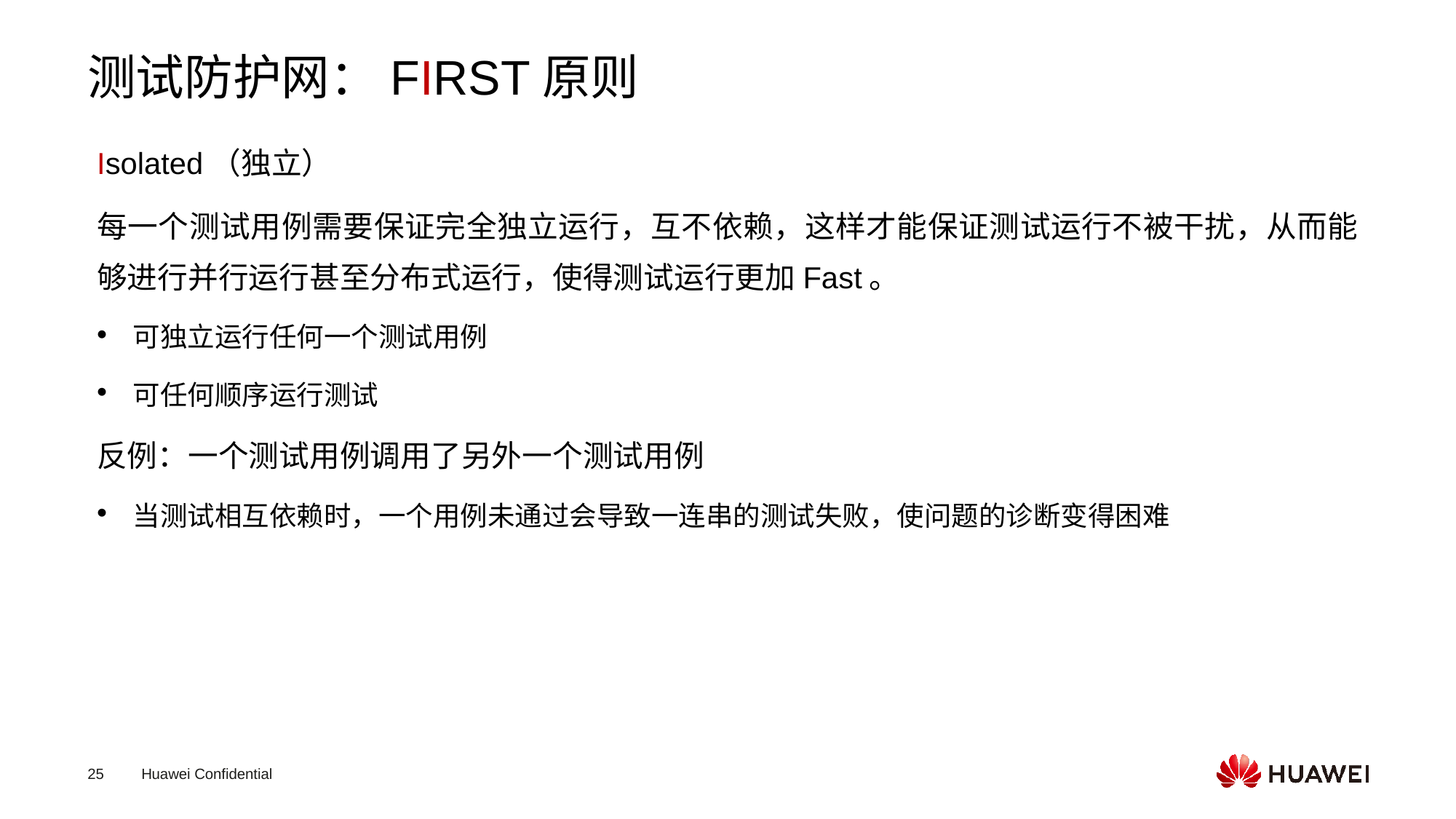

# 测试防护网：FIRST原则
Isolated（独立）
每一个测试用例需要保证完全独立运行，互不依赖，这样才能保证测试运行不被干扰，从而能够进行并行运行甚至分布式运行，使得测试运行更加Fast。
可独立运行任何一个测试用例
可任何顺序运行测试
反例：一个测试用例调用了另外一个测试用例
当测试相互依赖时，一个用例未通过会导致一连串的测试失败，使问题的诊断变得困难